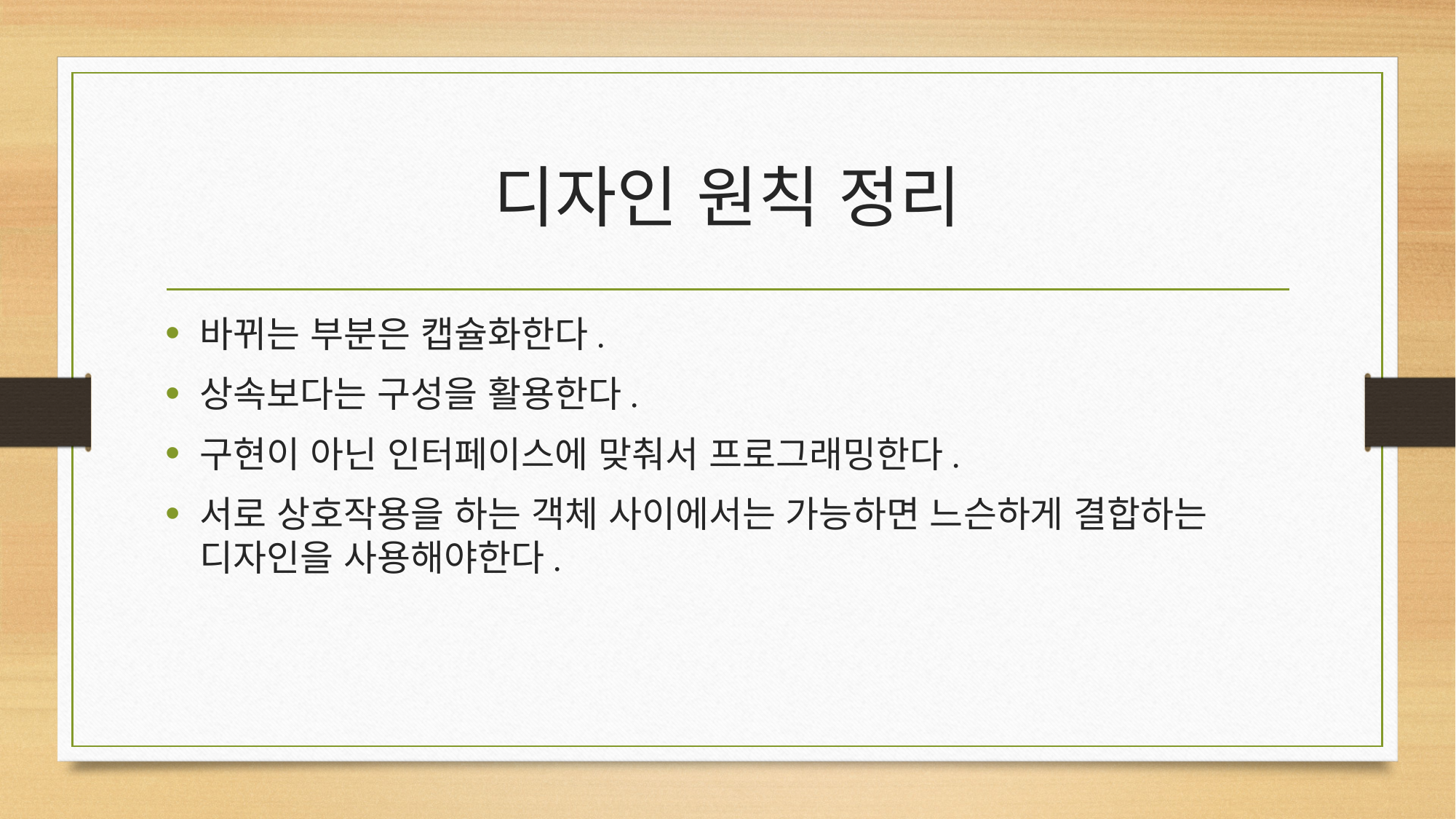

# 디자인 원칙 정리
바뀌는 부분은 캡슐화한다.
상속보다는 구성을 활용한다.
구현이 아닌 인터페이스에 맞춰서 프로그래밍한다.
서로 상호작용을 하는 객체 사이에서는 가능하면 느슨하게 결합하는 디자인을 사용해야한다.